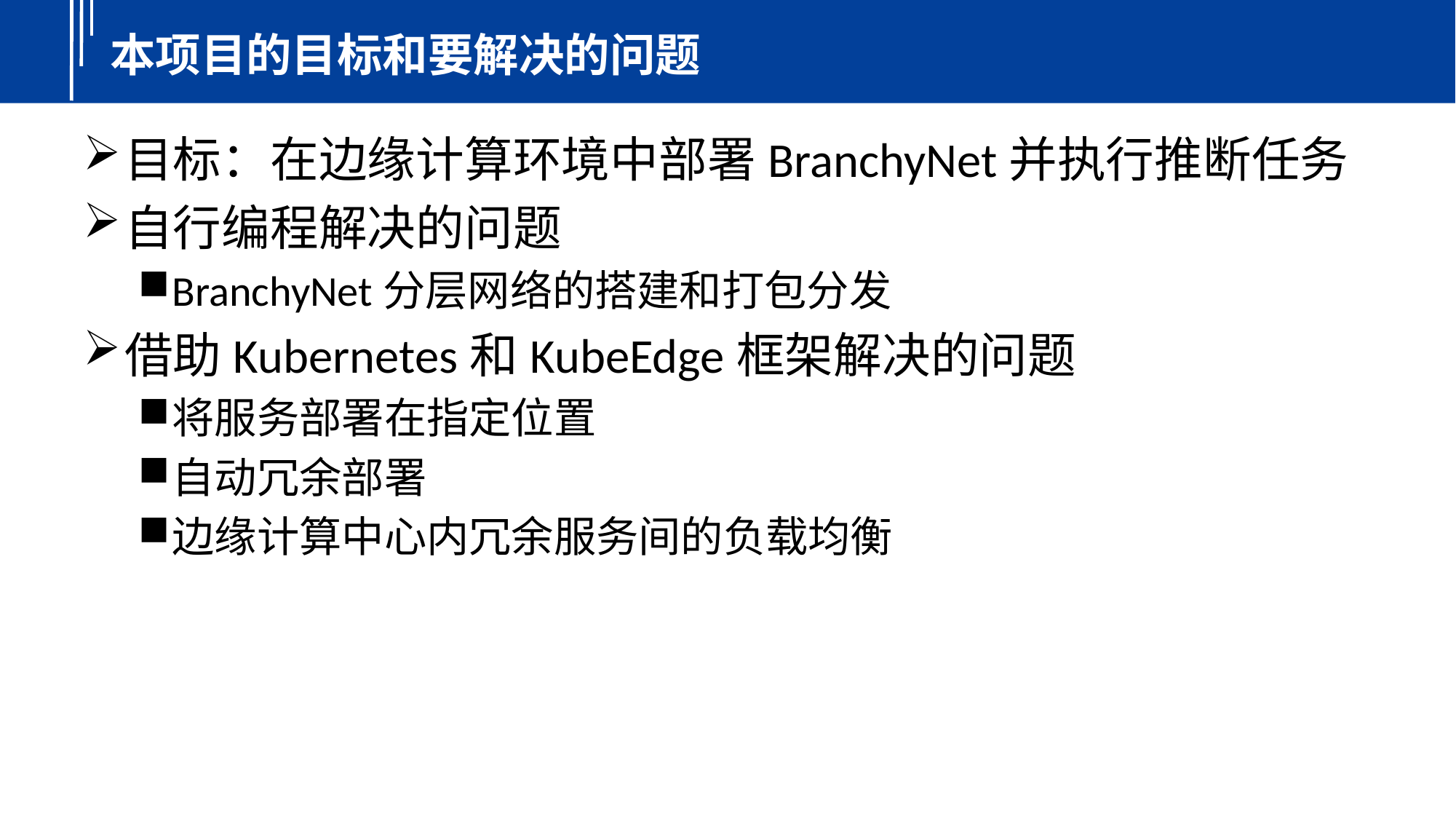

# 本项目的目标和要解决的问题
目标：在边缘计算环境中部署BranchyNet并执行推断任务
自行编程解决的问题
BranchyNet分层网络的搭建和打包分发
借助Kubernetes和KubeEdge框架解决的问题
将服务部署在指定位置
自动冗余部署
边缘计算中心内冗余服务间的负载均衡